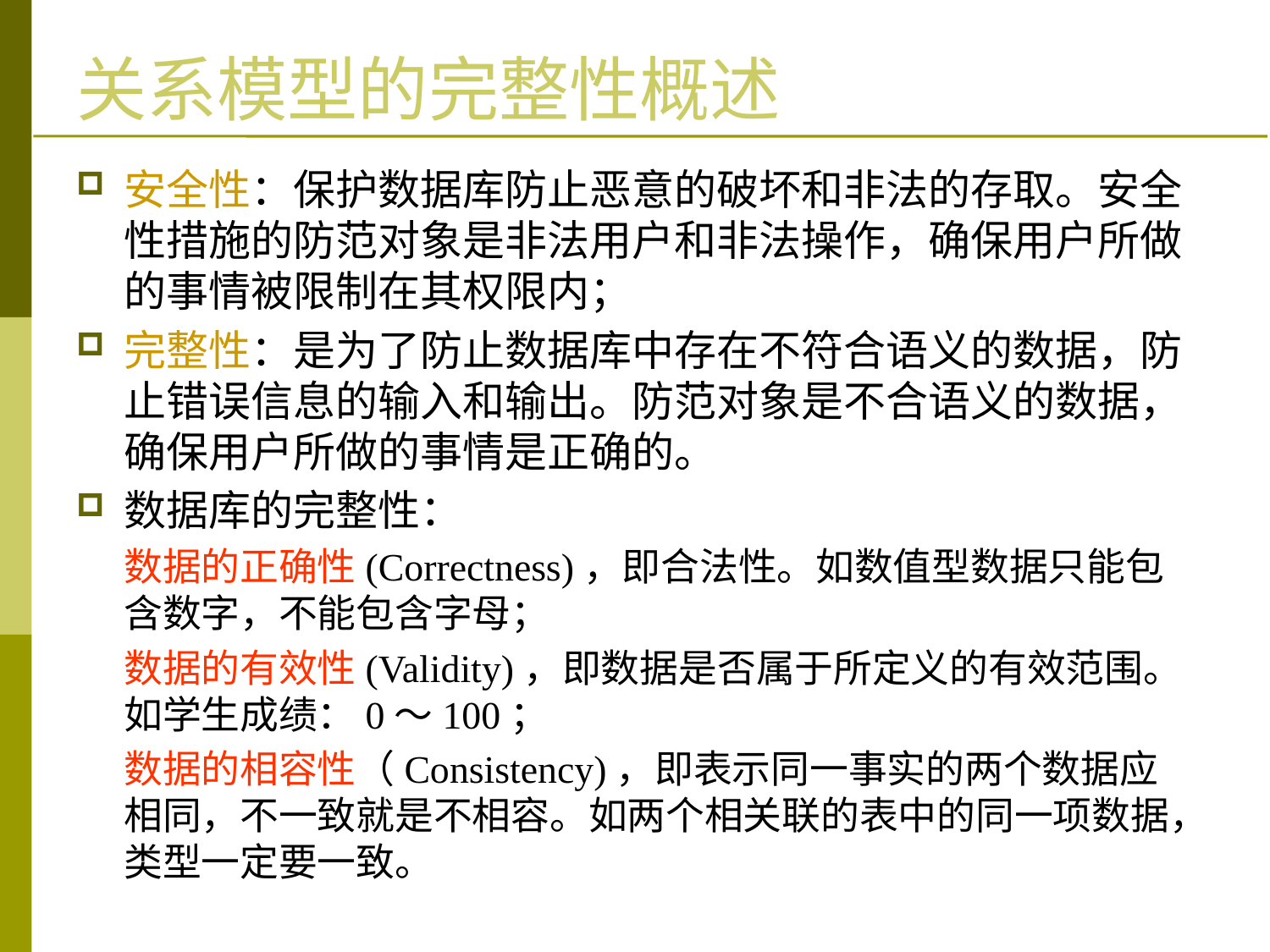

# 关系模型的完整性概述
安全性：保护数据库防止恶意的破坏和非法的存取。安全性措施的防范对象是非法用户和非法操作，确保用户所做的事情被限制在其权限内；
完整性：是为了防止数据库中存在不符合语义的数据，防止错误信息的输入和输出。防范对象是不合语义的数据，确保用户所做的事情是正确的。
数据库的完整性：
	数据的正确性(Correctness)，即合法性。如数值型数据只能包含数字，不能包含字母；
	数据的有效性(Validity)，即数据是否属于所定义的有效范围。如学生成绩：0～100；
	数据的相容性（Consistency)，即表示同一事实的两个数据应相同，不一致就是不相容。如两个相关联的表中的同一项数据，类型一定要一致。